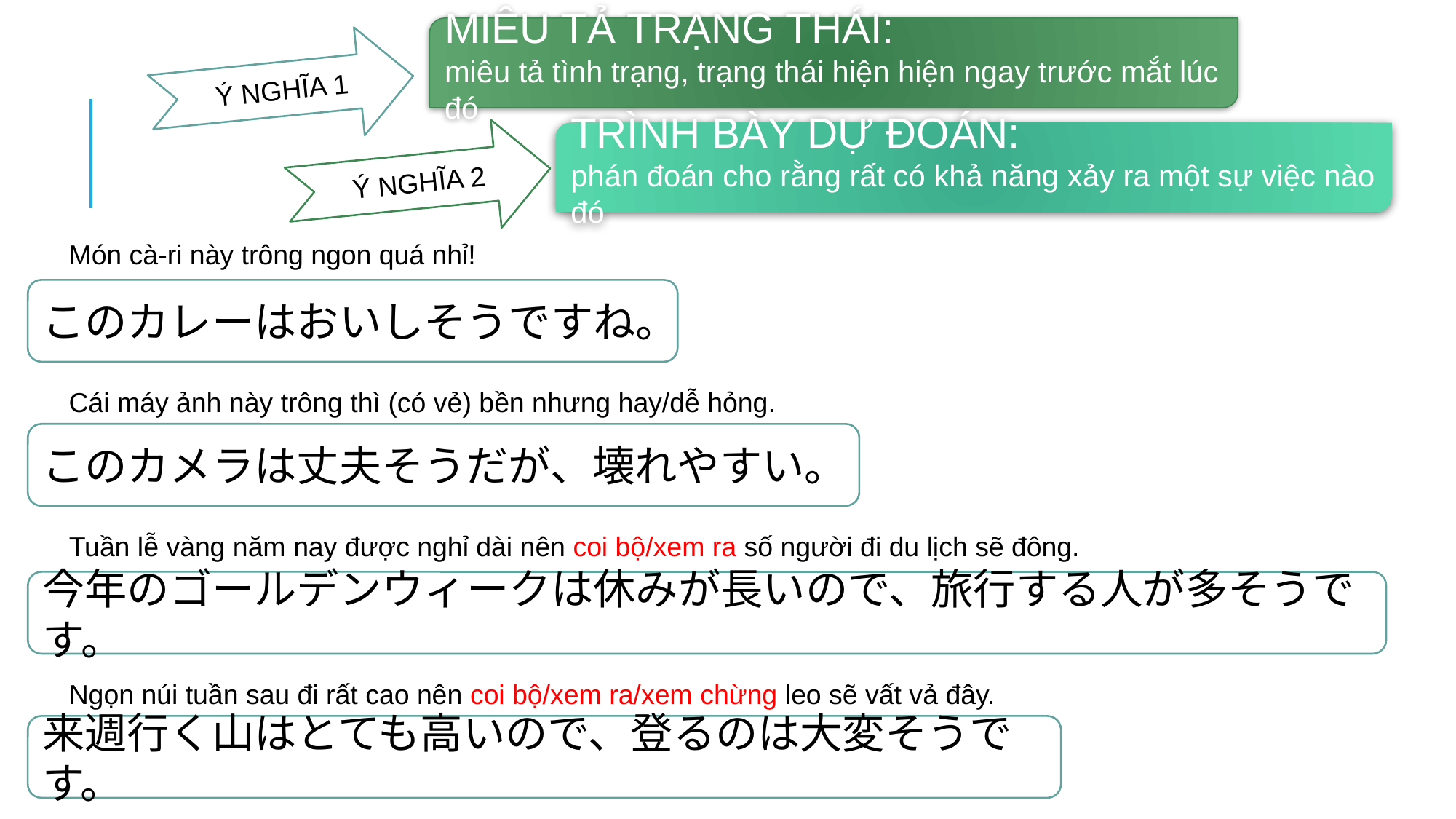

MIÊU TẢ TRẠNG THÁI:
miêu tả tình trạng, trạng thái hiện hiện ngay trước mắt lúc đó
Ý NGHĨA 1
TRÌNH BÀY DỰ ĐOÁN:
phán đoán cho rằng rất có khả năng xảy ra một sự việc nào đó
Ý NGHĨA 2
Món cà-ri này trông ngon quá nhỉ!
このカレーはおいしそうですね。
Cái máy ảnh này trông thì (có vẻ) bền nhưng hay/dễ hỏng.
このカメラは丈夫そうだが、壊れやすい。
Tuần lễ vàng năm nay được nghỉ dài nên coi bộ/xem ra số người đi du lịch sẽ đông.
今年のゴールデンウィークは休みが長いので、旅行する人が多そうです。
Ngọn núi tuần sau đi rất cao nên coi bộ/xem ra/xem chừng leo sẽ vất vả đây.
来週行く山はとても高いので、登るのは大変そうです。